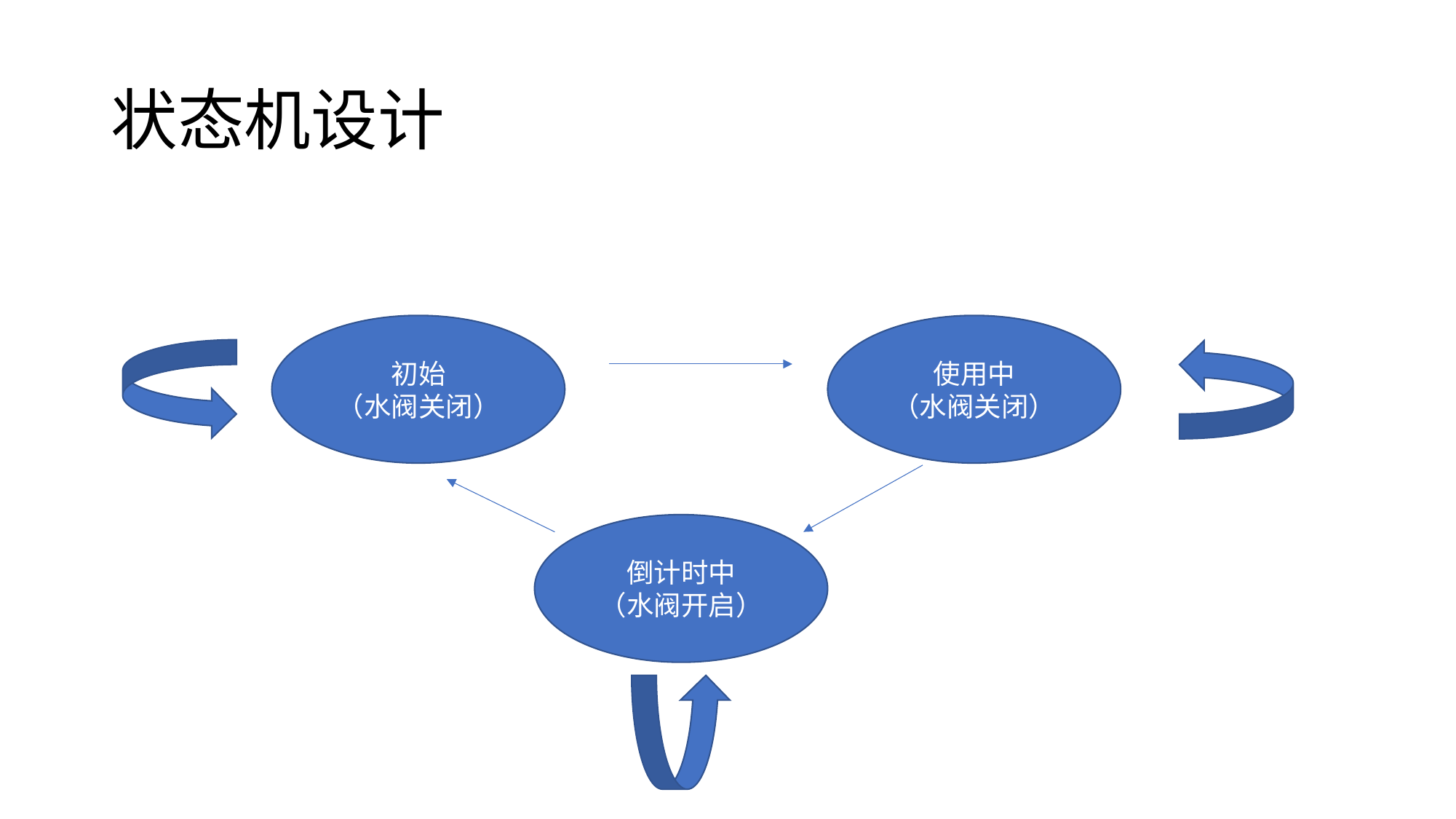

# 状态机设计

使用中
（水阀关闭）
初始
（水阀关闭）

倒计时中
（水阀开启）